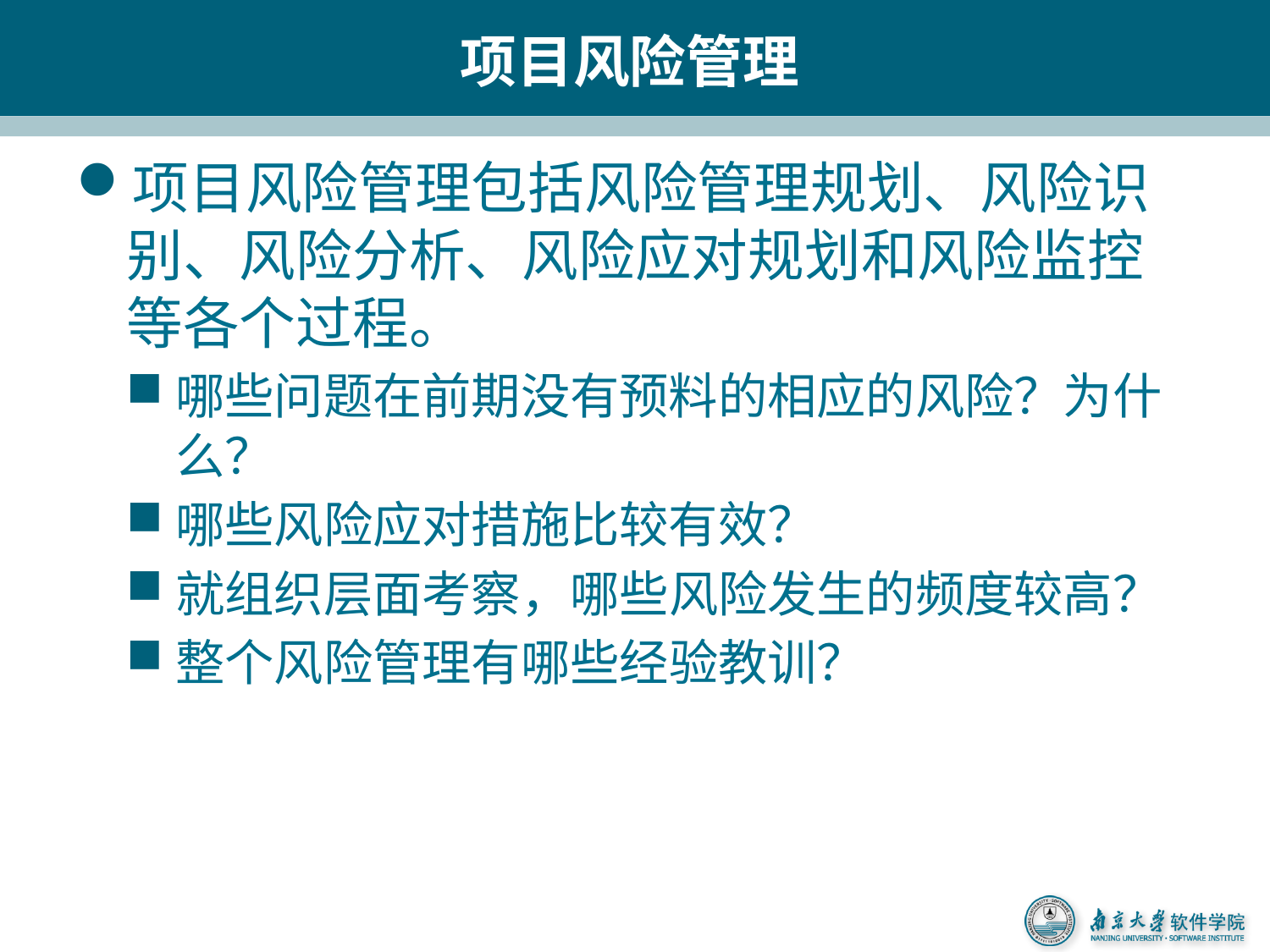

# 项目风险管理
项目风险管理包括风险管理规划、风险识别、风险分析、风险应对规划和风险监控等各个过程。
哪些问题在前期没有预料的相应的风险？为什么？
哪些风险应对措施比较有效？
就组织层面考察，哪些风险发生的频度较高？
整个风险管理有哪些经验教训？